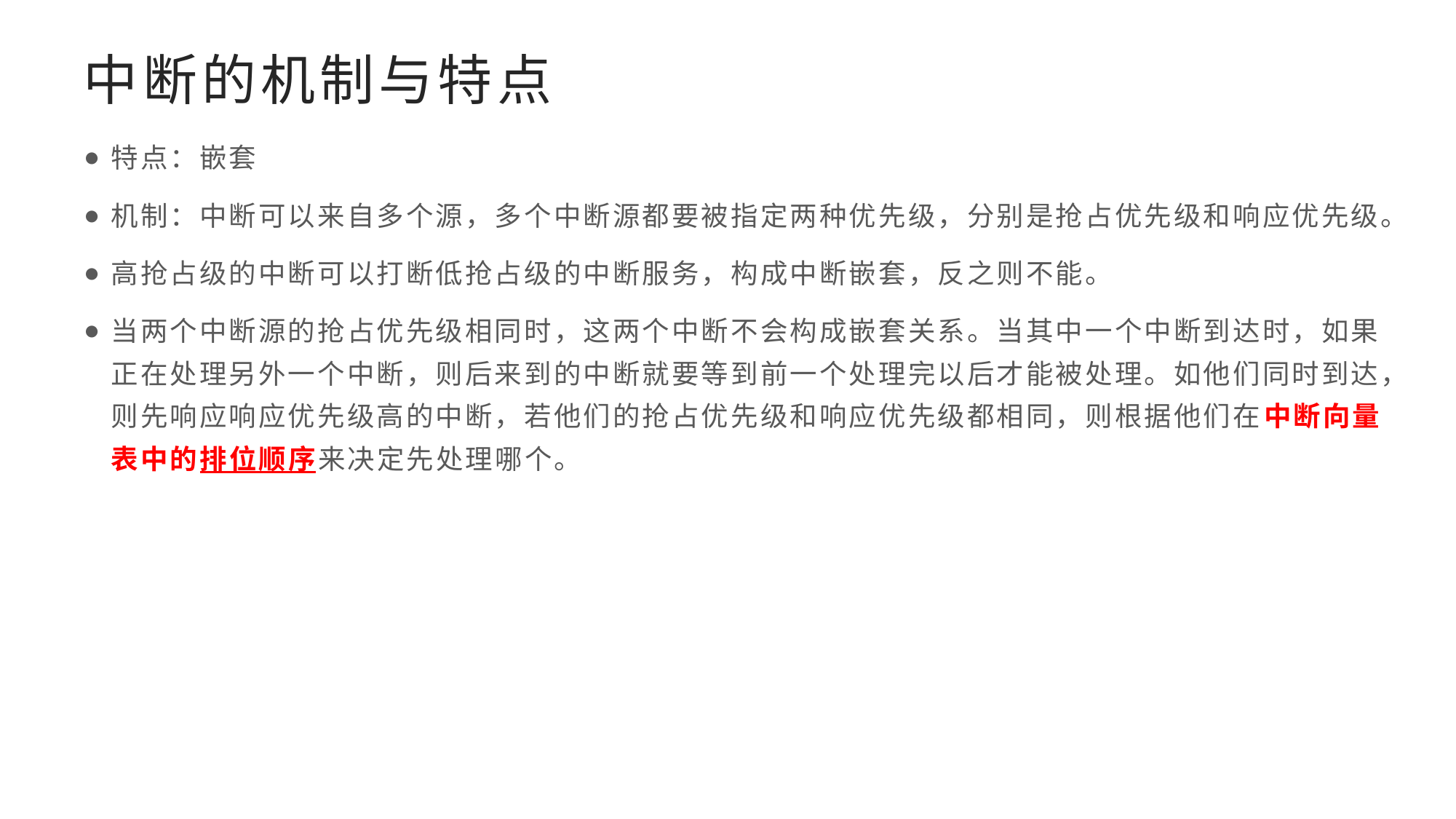

# 中断的机制与特点
特点：嵌套
机制：中断可以来自多个源，多个中断源都要被指定两种优先级，分别是抢占优先级和响应优先级。
高抢占级的中断可以打断低抢占级的中断服务，构成中断嵌套，反之则不能。
当两个中断源的抢占优先级相同时，这两个中断不会构成嵌套关系。当其中一个中断到达时，如果正在处理另外一个中断，则后来到的中断就要等到前一个处理完以后才能被处理。如他们同时到达，则先响应响应优先级高的中断，若他们的抢占优先级和响应优先级都相同，则根据他们在中断向量表中的排位顺序来决定先处理哪个。